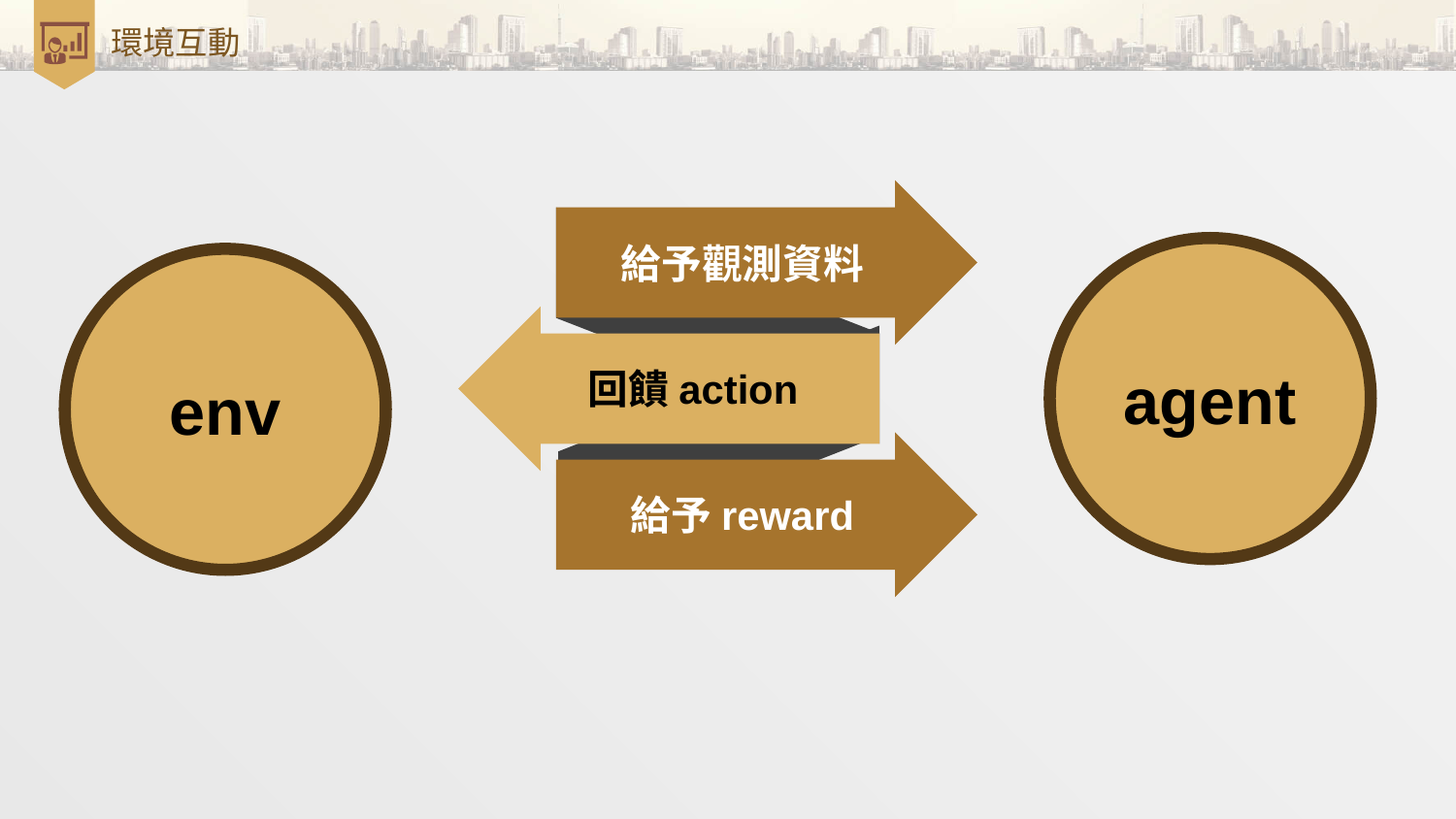

# 環境互動

給予觀測資料
agent
env

回饋action

給予reward